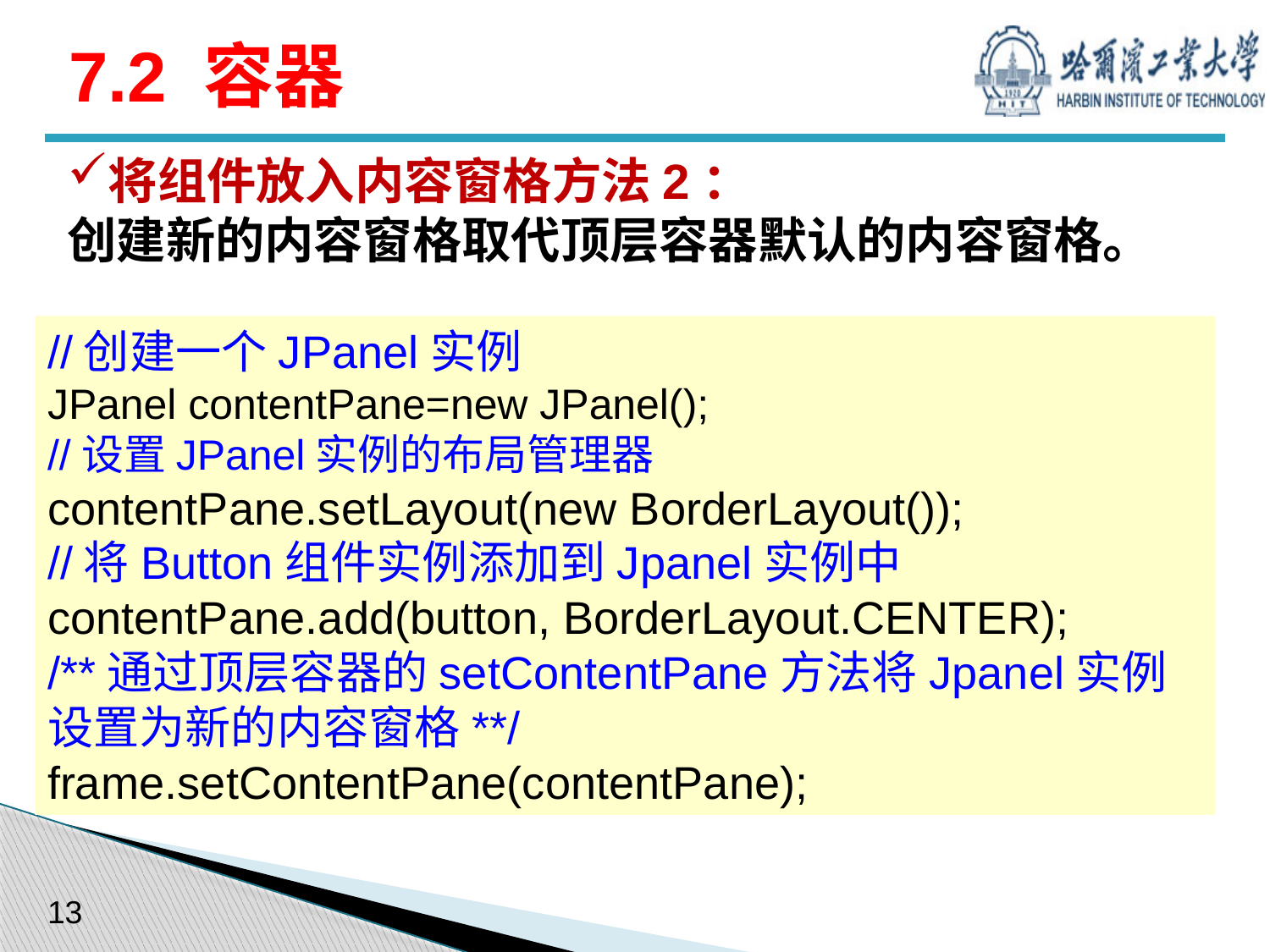

# 7.2 容器
将组件放入内容窗格方法2：
创建新的内容窗格取代顶层容器默认的内容窗格。
//创建一个JPanel实例
JPanel contentPane=new JPanel();
//设置JPanel实例的布局管理器
contentPane.setLayout(new BorderLayout());
//将Button组件实例添加到Jpanel实例中
contentPane.add(button, BorderLayout.CENTER);
/**通过顶层容器的setContentPane方法将Jpanel实例设置为新的内容窗格**/
frame.setContentPane(contentPane);